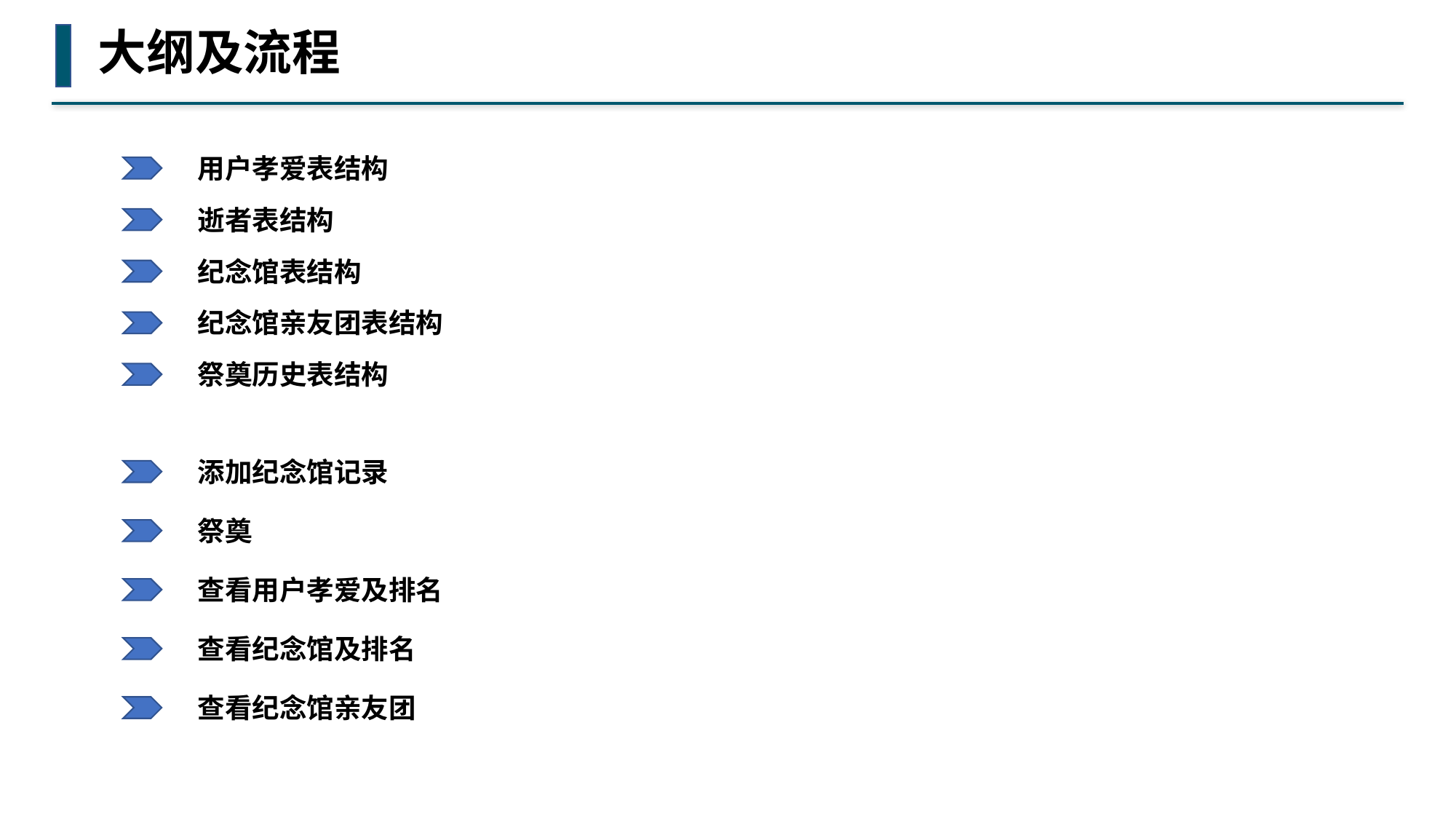

大纲及流程

用户孝爱表结构

逝者表结构

纪念馆表结构

纪念馆亲友团表结构

祭奠历史表结构

添加纪念馆记录

祭奠

查看用户孝爱及排名

查看纪念馆及排名

查看纪念馆亲友团